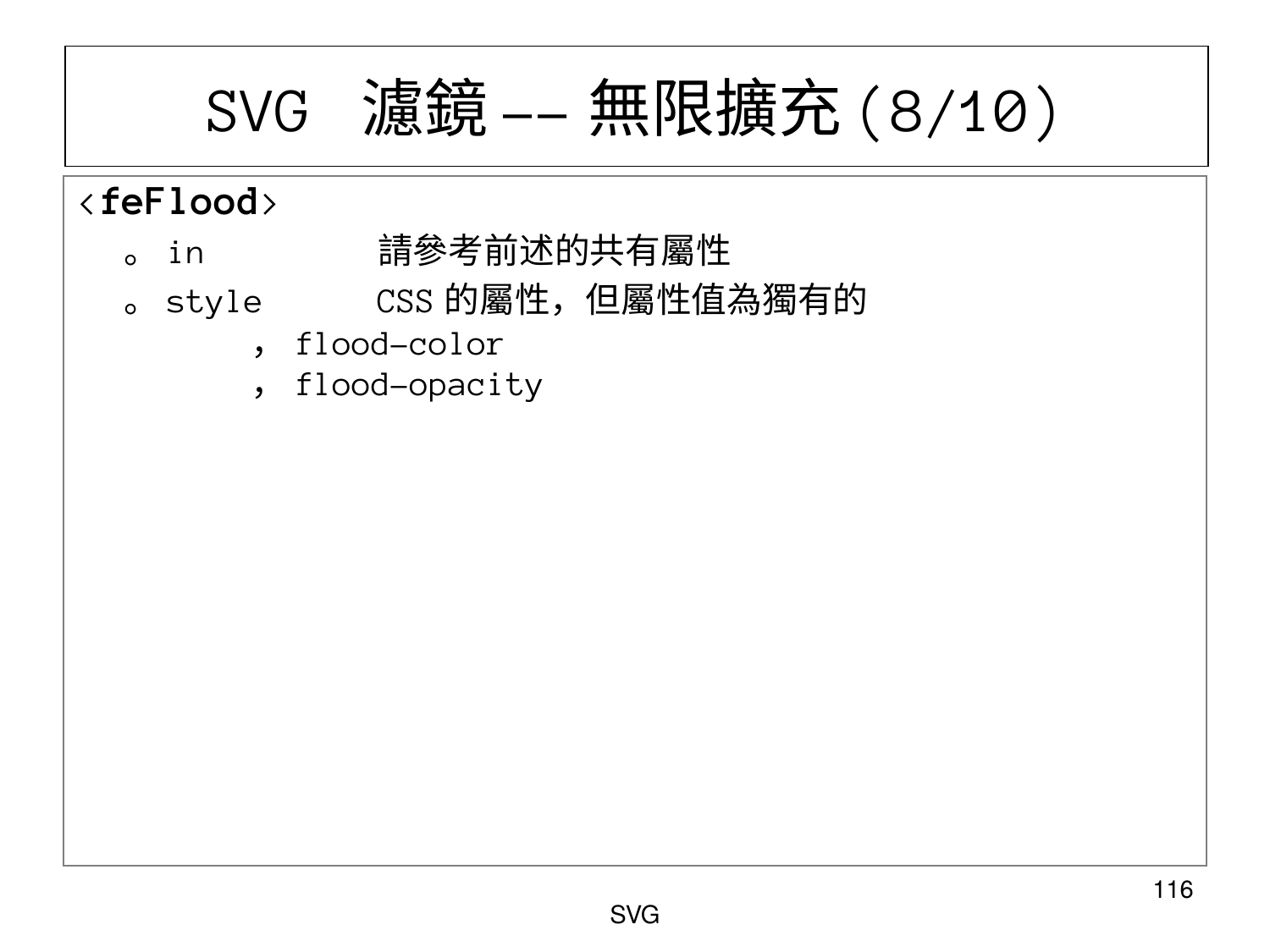

# SVG 濾鏡--無限擴充(8/10)
<feFlood>
	。in	 	請參考前述的共有屬性
	。style	CSS的屬性，但屬性值為獨有的
		，flood-color
		，flood-opacity

116
SVG